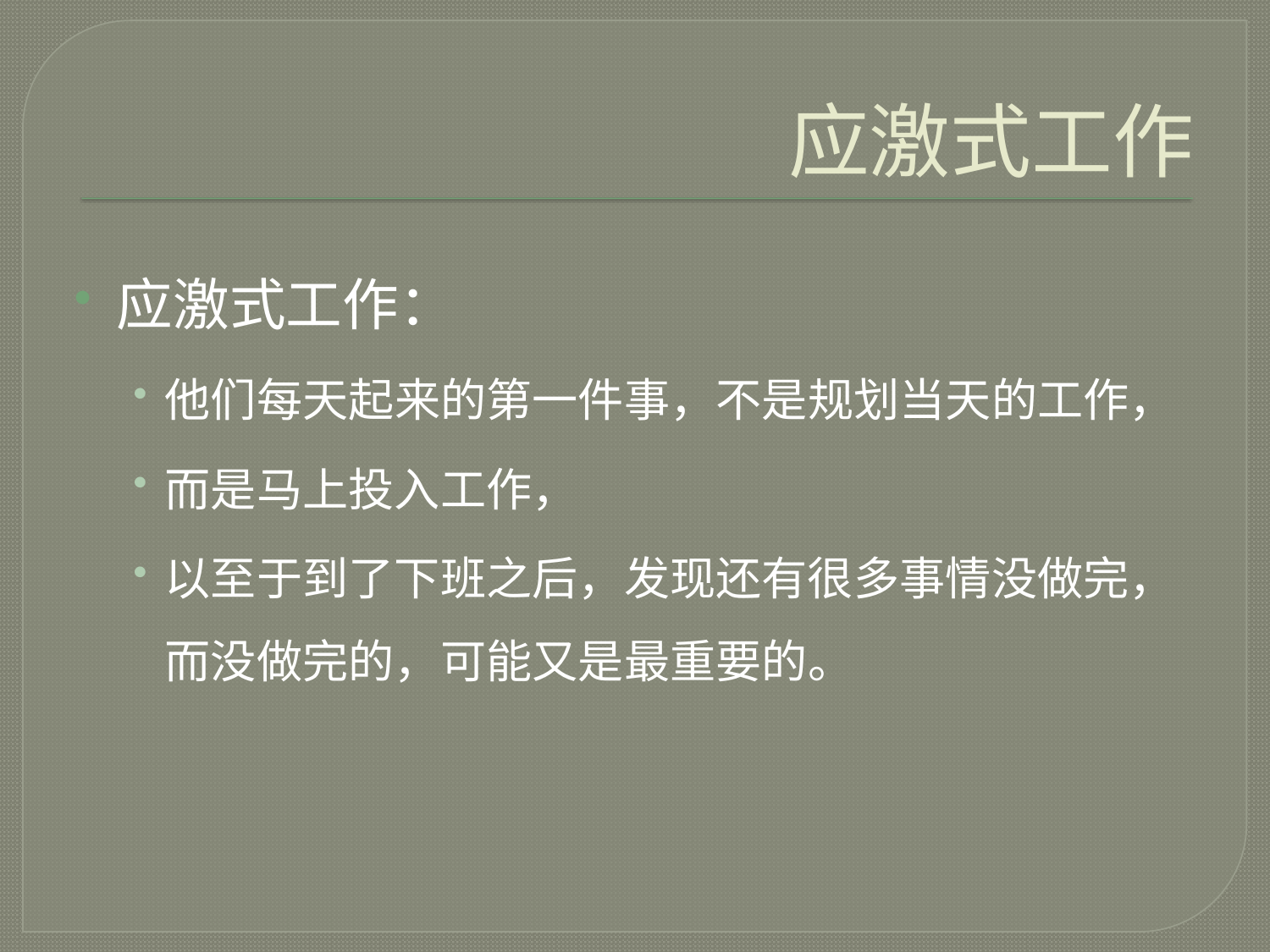

# 应激式工作
应激式工作：
他们每天起来的第一件事，不是规划当天的工作，
而是马上投入工作，
以至于到了下班之后，发现还有很多事情没做完，而没做完的，可能又是最重要的。